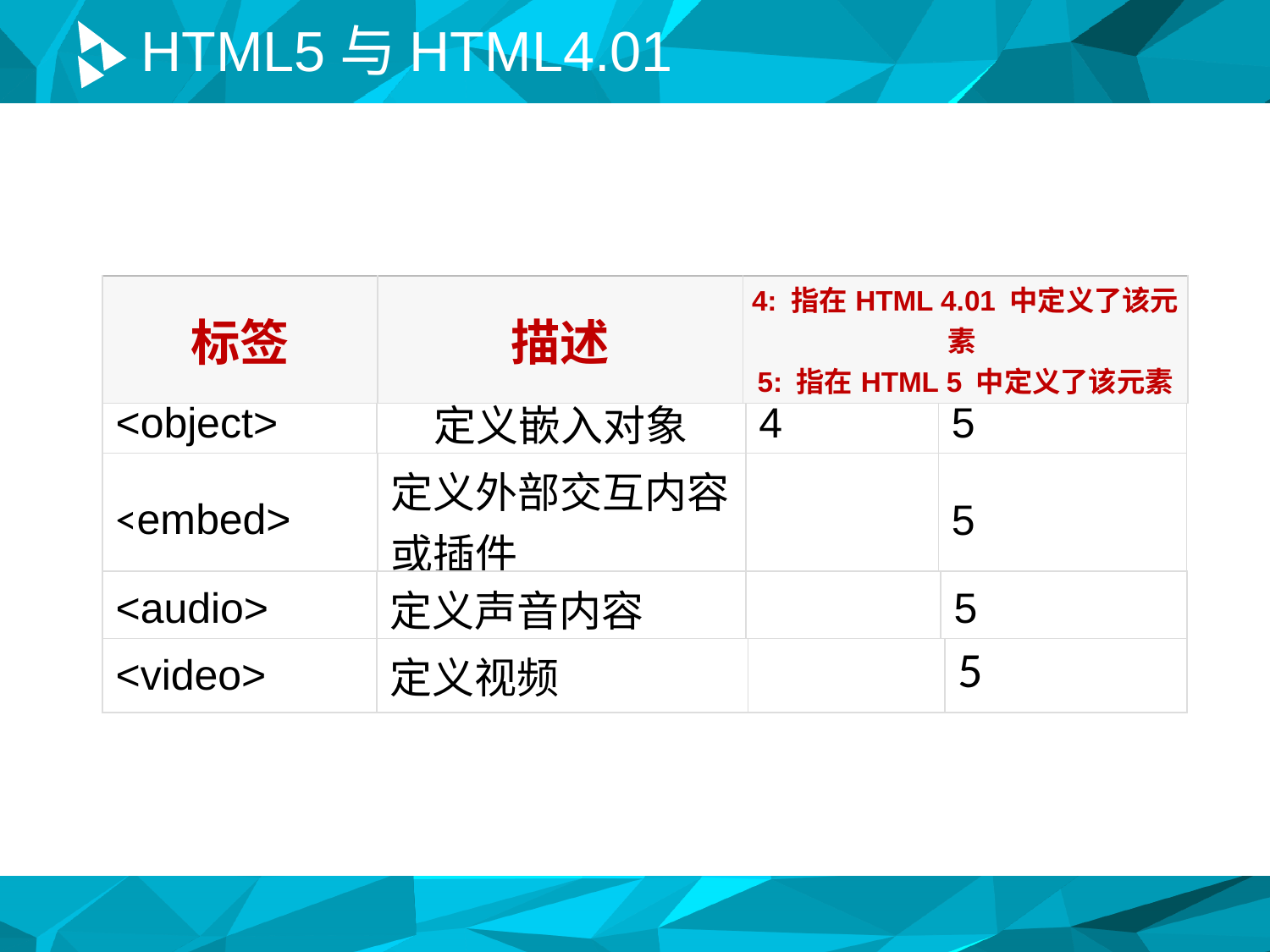

# HTML5与HTML4.01
| 标签 | 描述 | 4: 指在HTML 4.01 中定义了该元素  5: 指在HTML 5 中定义了该元素 |
| --- | --- | --- |
| <object> | 定义嵌入对象 | 4 | 5 |
| --- | --- | --- | --- |
| <embed> | 定义外部交互内容或插件 | ​ | 5 |
| --- | --- | --- | --- |
| <audio> | 定义声音内容 | ​ | 5 |
| --- | --- | --- | --- |
| <video> | 定义视频 | ​ | 5 |
| --- | --- | --- | --- |